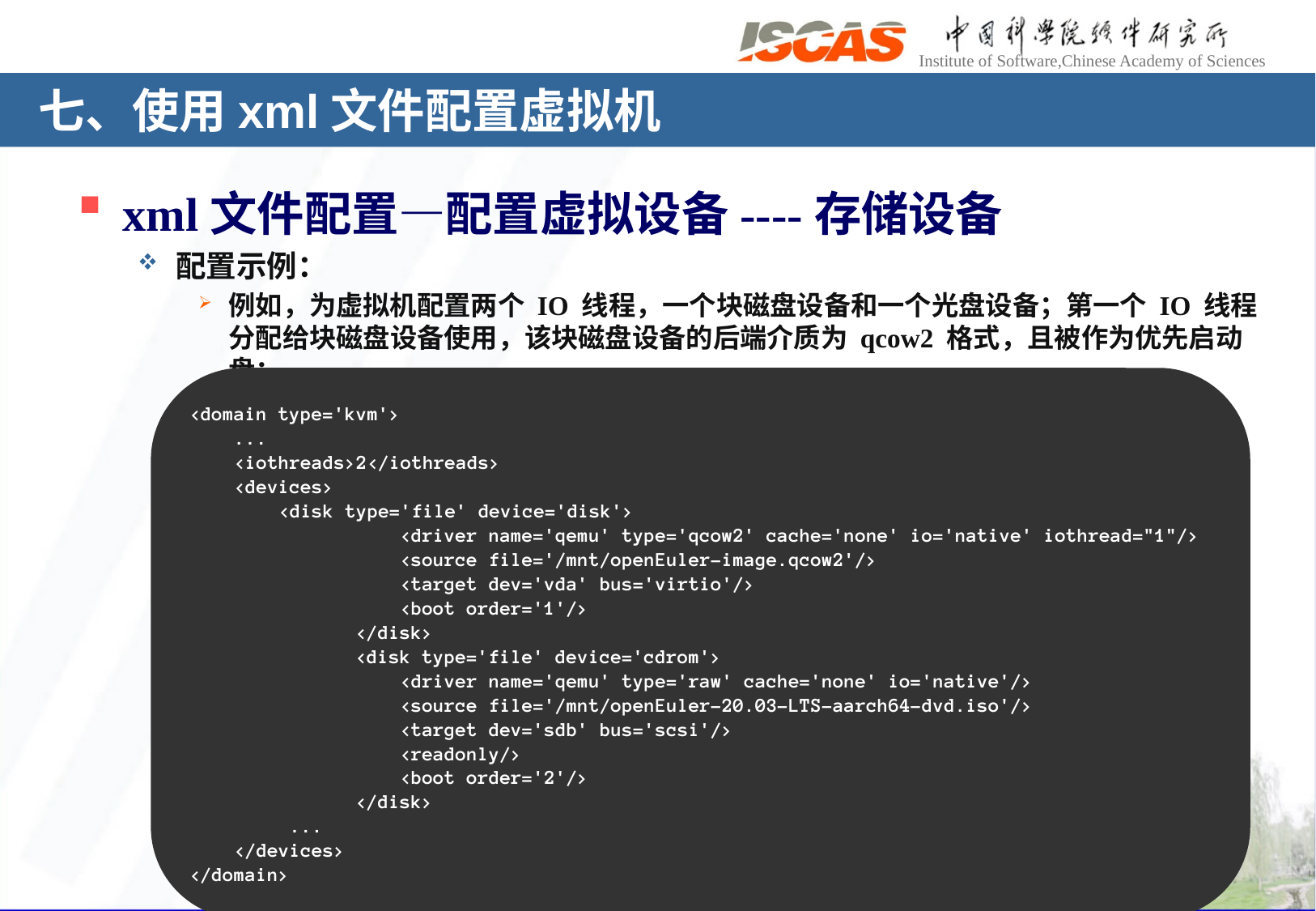

# 七、使用xml文件配置虚拟机
xml文件配置—配置虚拟设备----存储设备
配置示例：
例如，为虚拟机配置两个 IO 线程，一个块磁盘设备和一个光盘设备；第一个 IO 线程分配给块磁盘设备使用，该块磁盘设备的后端介质为 qcow2 格式，且被作为优先启动盘：

<domain type='kvm'>
    ...
    <iothreads>2</iothreads>
    <devices>
        <disk type='file' device='disk'>
	        <driver name='qemu' type='qcow2' cache='none' io='native' iothread="1"/>
	        <source file='/mnt/openEuler-image.qcow2'/>
	        <target dev='vda' bus='virtio'/>
	        <boot order='1'/>
	    </disk>
	    <disk type='file' device='cdrom'>
	        <driver name='qemu' type='raw' cache='none' io='native'/>
	        <source file='/mnt/openEuler-20.03-LTS-aarch64-dvd.iso'/>
	        <target dev='sdb' bus='scsi'/>
	        <readonly/>
	        <boot order='2'/>
	    </disk>
         ...
    </devices>
</domain>